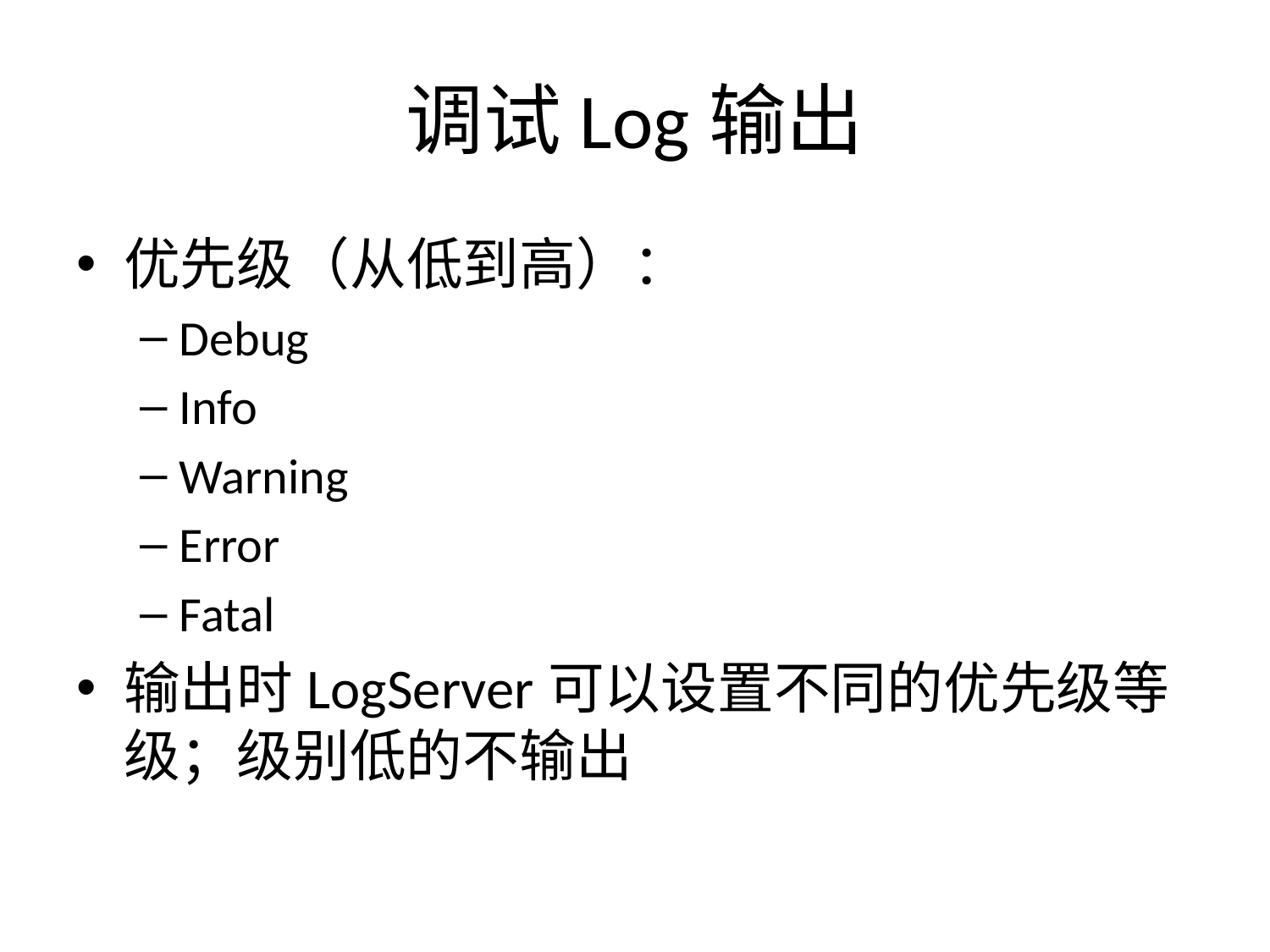

# 调试Log输出
优先级（从低到高）：
Debug
Info
Warning
Error
Fatal
输出时LogServer可以设置不同的优先级等级；级别低的不输出